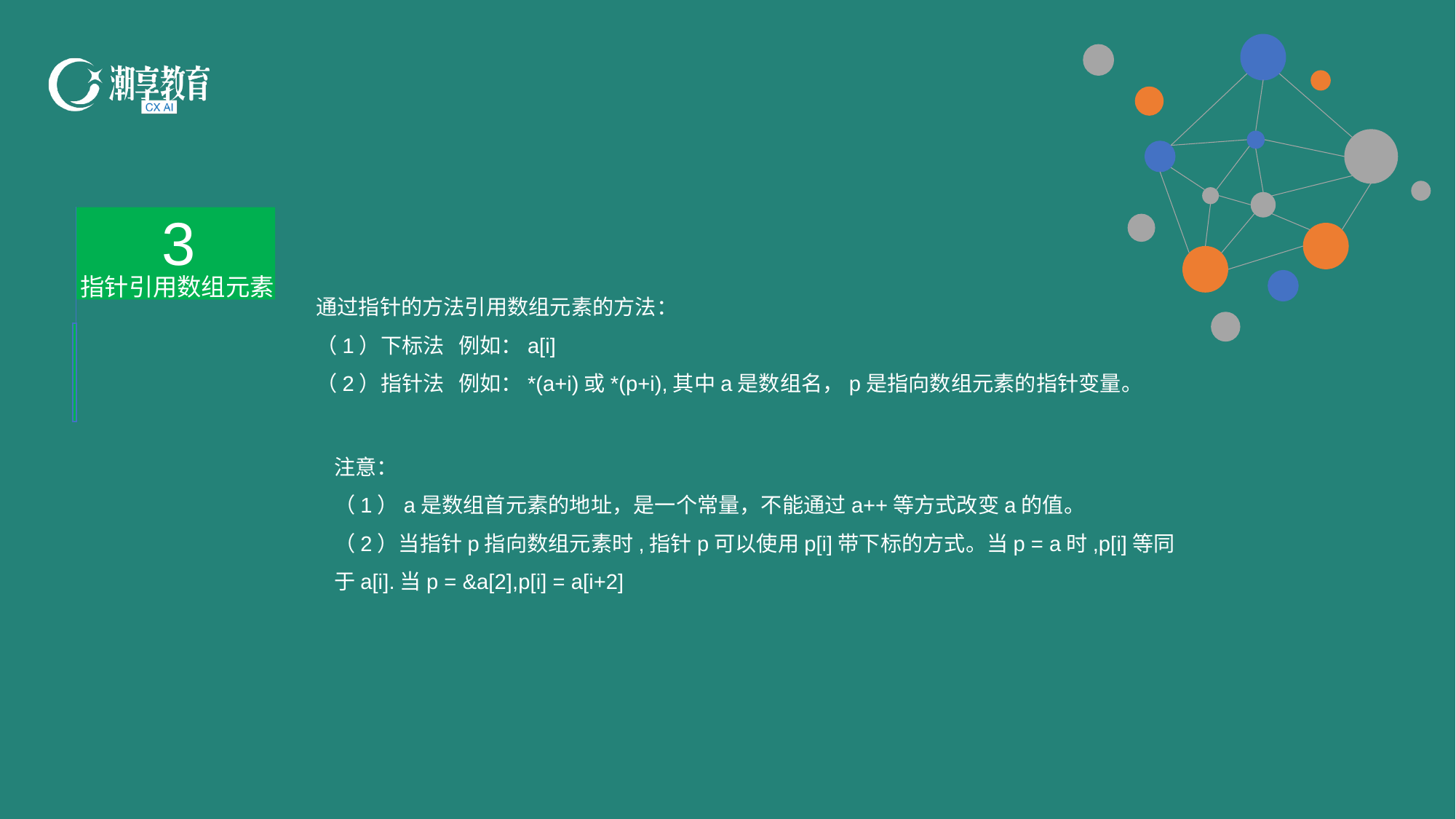

3

指针引用数组元素

通过指针的方法引用数组元素的方法：
（1）下标法   例如：a[i]
（2）指针法   例如：*(a+i)或*(p+i),其中a是数组名，p是指向数组元素的指针变量。
注意：
（1）a是数组首元素的地址，是一个常量，不能通过a++等方式改变a的值。
（2）当指针p指向数组元素时,指针p可以使用p[i]带下标的方式。当p = a时,p[i]等同于a[i].当p = &a[2],p[i] = a[i+2]